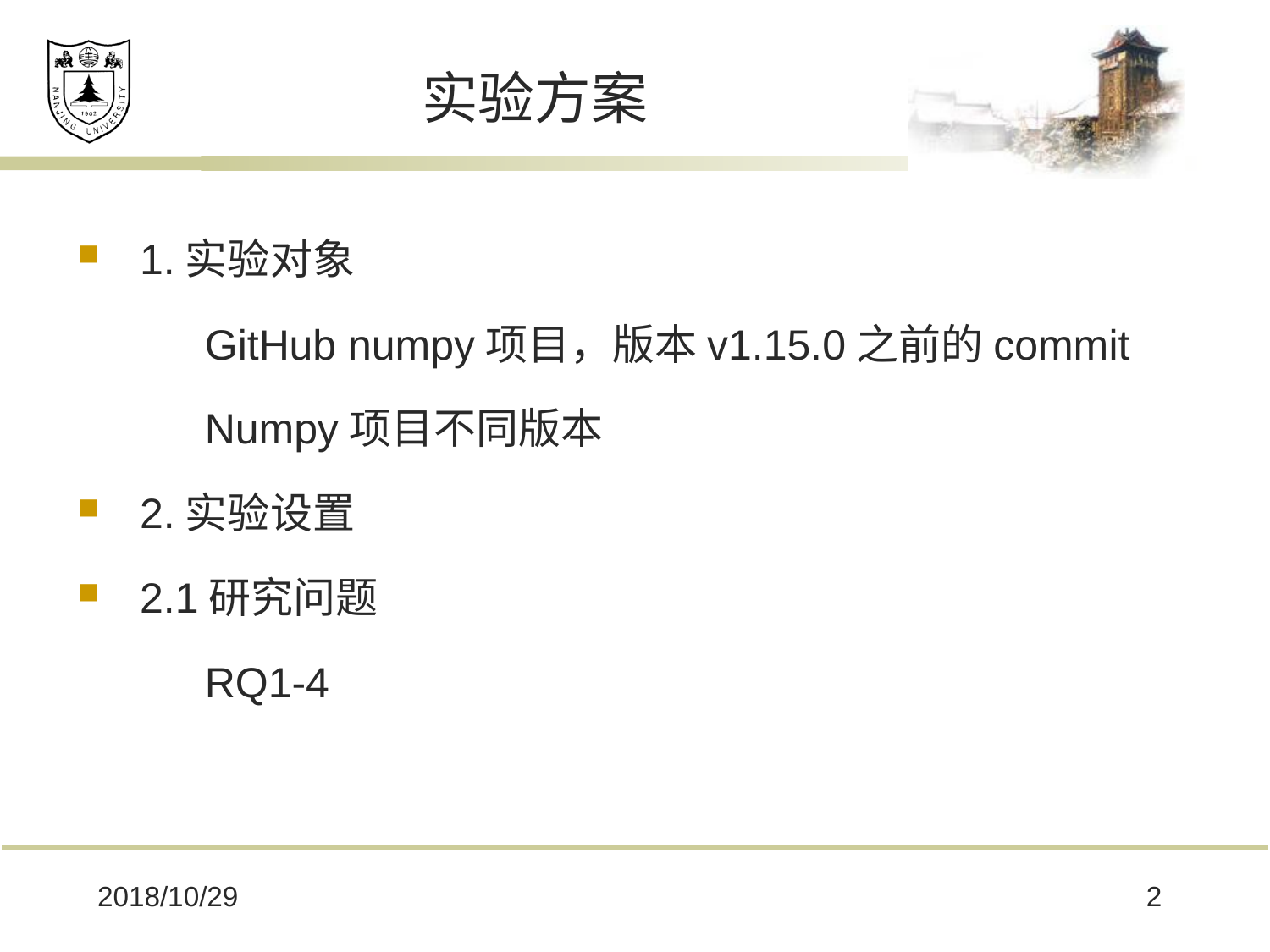

# 实验方案
1.实验对象
	GitHub numpy项目，版本v1.15.0之前的commit
	Numpy项目不同版本
2.实验设置
2.1研究问题
	RQ1-4

2018/10/29
2